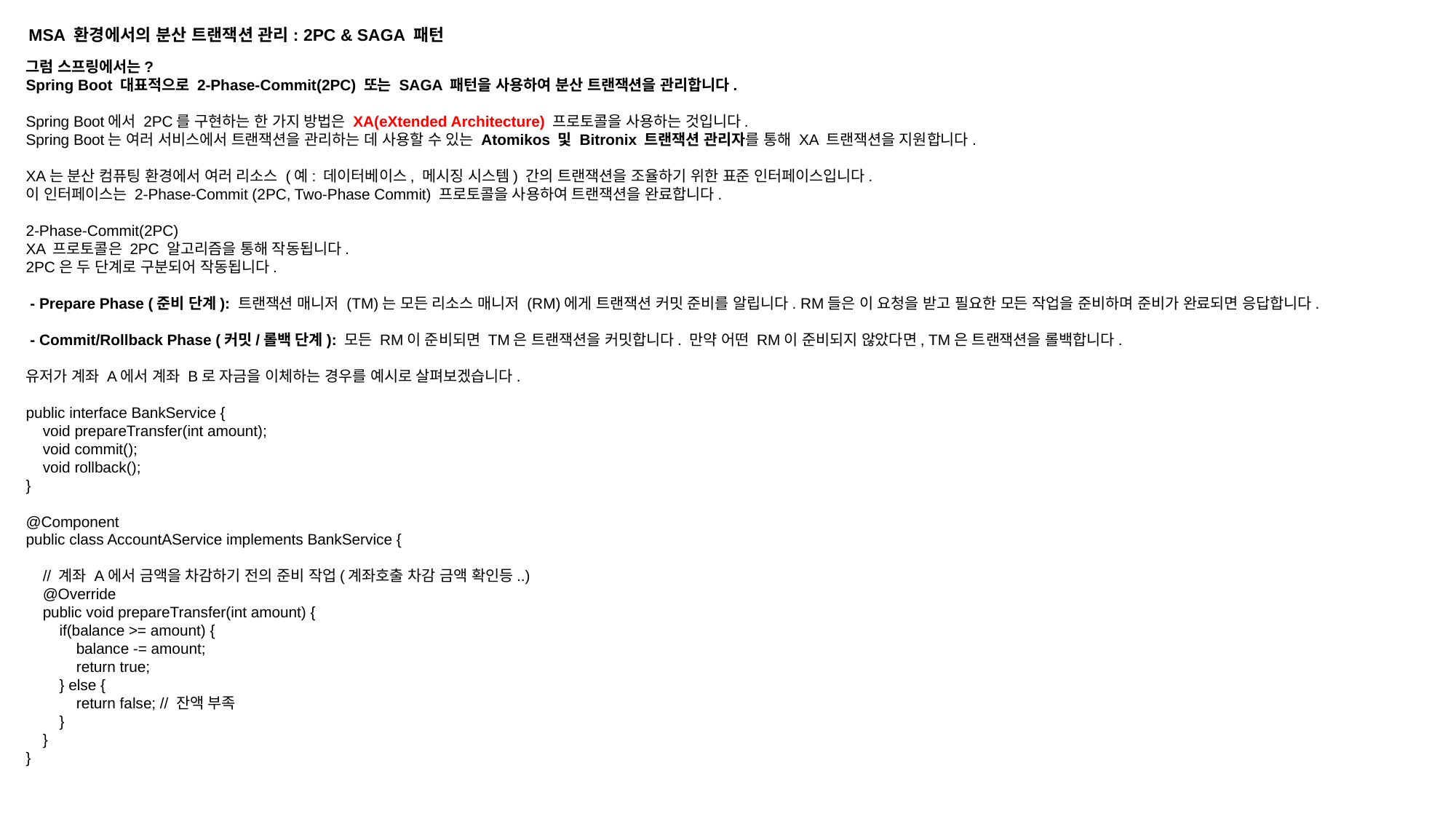

MSA 환경에서의 분산 트랜잭션 관리: 2PC & SAGA 패턴
그럼 스프링에서는?
Spring Boot 대표적으로 2-Phase-Commit(2PC) 또는 SAGA 패턴을 사용하여 분산 트랜잭션을 관리합니다.

Spring Boot에서 2PC를 구현하는 한 가지 방법은 XA(eXtended Architecture) 프로토콜을 사용하는 것입니다.
Spring Boot는 여러 서비스에서 트랜잭션을 관리하는 데 사용할 수 있는 Atomikos 및 Bitronix 트랜잭션 관리자를 통해 XA 트랜잭션을 지원합니다.

XA는 분산 컴퓨팅 환경에서 여러 리소스 (예: 데이터베이스, 메시징 시스템) 간의 트랜잭션을 조율하기 위한 표준 인터페이스입니다.
이 인터페이스는 2-Phase-Commit (2PC, Two-Phase Commit) 프로토콜을 사용하여 트랜잭션을 완료합니다.

2-Phase-Commit(2PC)
XA 프로토콜은 2PC 알고리즘을 통해 작동됩니다.
2PC은 두 단계로 구분되어 작동됩니다.

 - Prepare Phase (준비 단계): 트랜잭션 매니저 (TM)는 모든 리소스 매니저 (RM)에게 트랜잭션 커밋 준비를 알립니다. RM들은 이 요청을 받고 필요한 모든 작업을 준비하며 준비가 완료되면 응답합니다.

 - Commit/Rollback Phase (커밋/롤백 단계): 모든 RM이 준비되면 TM은 트랜잭션을 커밋합니다. 만약 어떤 RM이 준비되지 않았다면, TM은 트랜잭션을 롤백합니다.

유저가 계좌 A에서 계좌 B로 자금을 이체하는 경우를 예시로 살펴보겠습니다.

public interface BankService {
    void prepareTransfer(int amount);
    void commit();
    void rollback();
}

@Component
public class AccountAService implements BankService {

    // 계좌 A에서 금액을 차감하기 전의 준비 작업(계좌호출 차감 금액 확인등..)
    @Override
    public void prepareTransfer(int amount) {
        if(balance >= amount) {
            balance -= amount;
            return true;
        } else {
            return false; // 잔액 부족
        }
    }
}